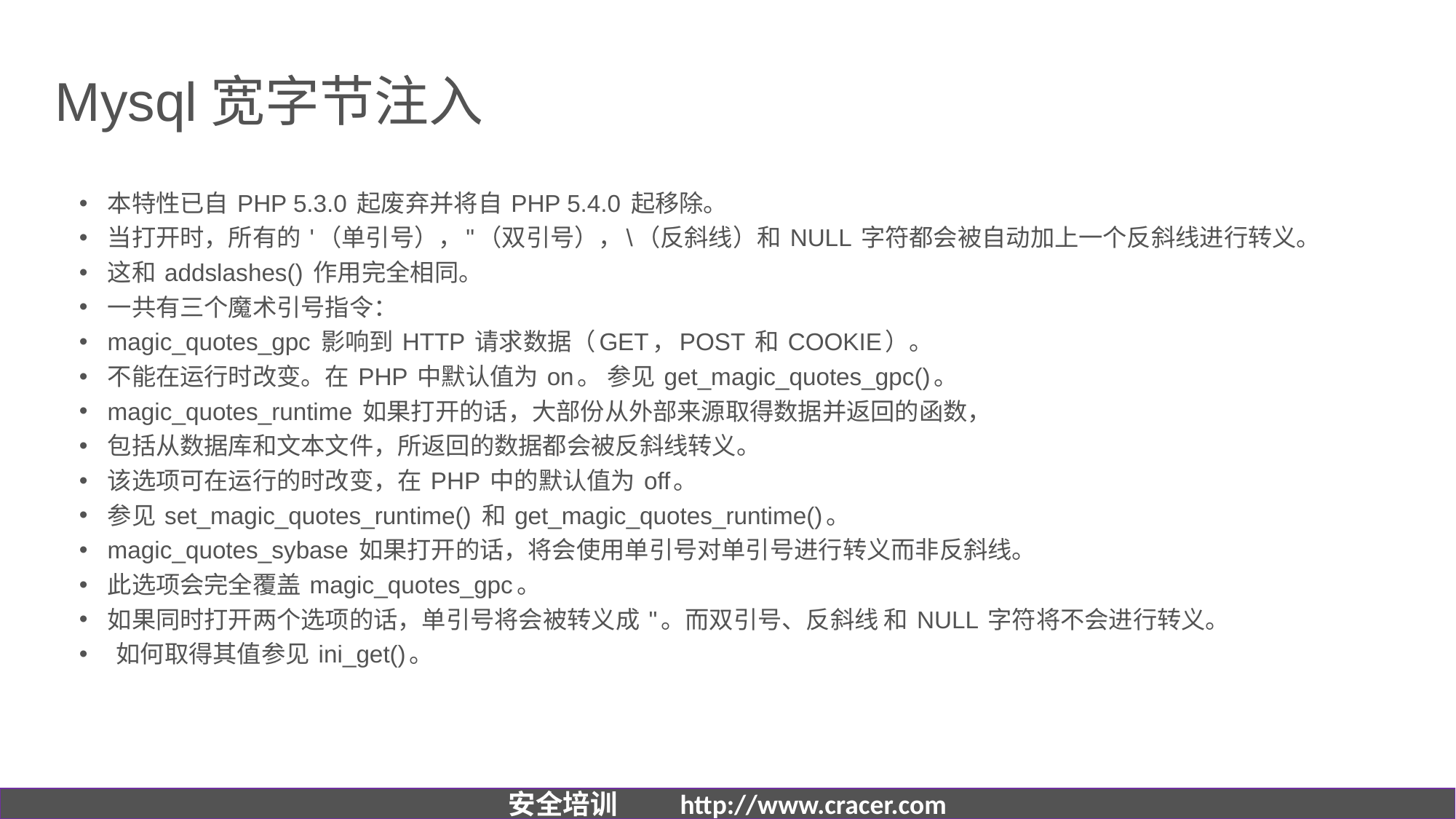

# Mysql宽字节注入
本特性已自 PHP 5.3.0 起废弃并将自 PHP 5.4.0 起移除。
当打开时，所有的 '（单引号），"（双引号），\（反斜线）和 NULL 字符都会被自动加上一个反斜线进行转义。
这和 addslashes() 作用完全相同。
一共有三个魔术引号指令：
magic_quotes_gpc 影响到 HTTP 请求数据（GET，POST 和 COOKIE）。
不能在运行时改变。在 PHP 中默认值为 on。 参见 get_magic_quotes_gpc()。
magic_quotes_runtime 如果打开的话，大部份从外部来源取得数据并返回的函数，
包括从数据库和文本文件，所返回的数据都会被反斜线转义。
该选项可在运行的时改变，在 PHP 中的默认值为 off。
参见 set_magic_quotes_runtime() 和 get_magic_quotes_runtime()。
magic_quotes_sybase 如果打开的话，将会使用单引号对单引号进行转义而非反斜线。
此选项会完全覆盖 magic_quotes_gpc。
如果同时打开两个选项的话，单引号将会被转义成 ''。而双引号、反斜线 和 NULL 字符将不会进行转义。
 如何取得其值参见 ini_get()。